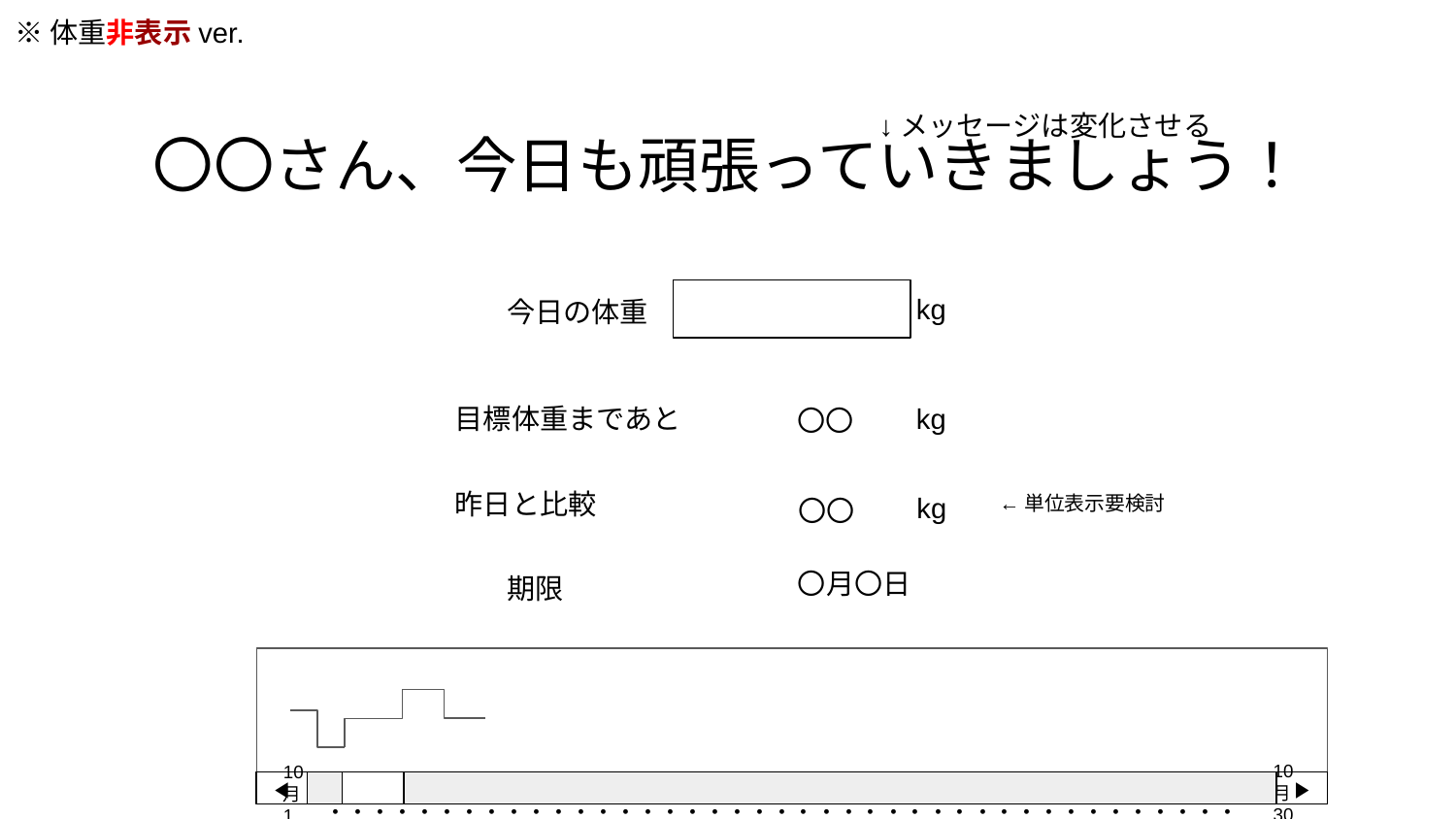

※体重非表示ver.
↓メッセージは変化させる
# 〇〇さん、今日も頑張っていきましょう！
kg
今日の体重

kg
目標体重まであと
〇〇
昨日と比較
kg
〇〇
←単位表示要検討
〇月〇日
期限

10月30日
10月1日
◀

▶

・・・・・・・・・・・・・・・・・・・・・・・・・・・・・・・・・・・・・・・・・・